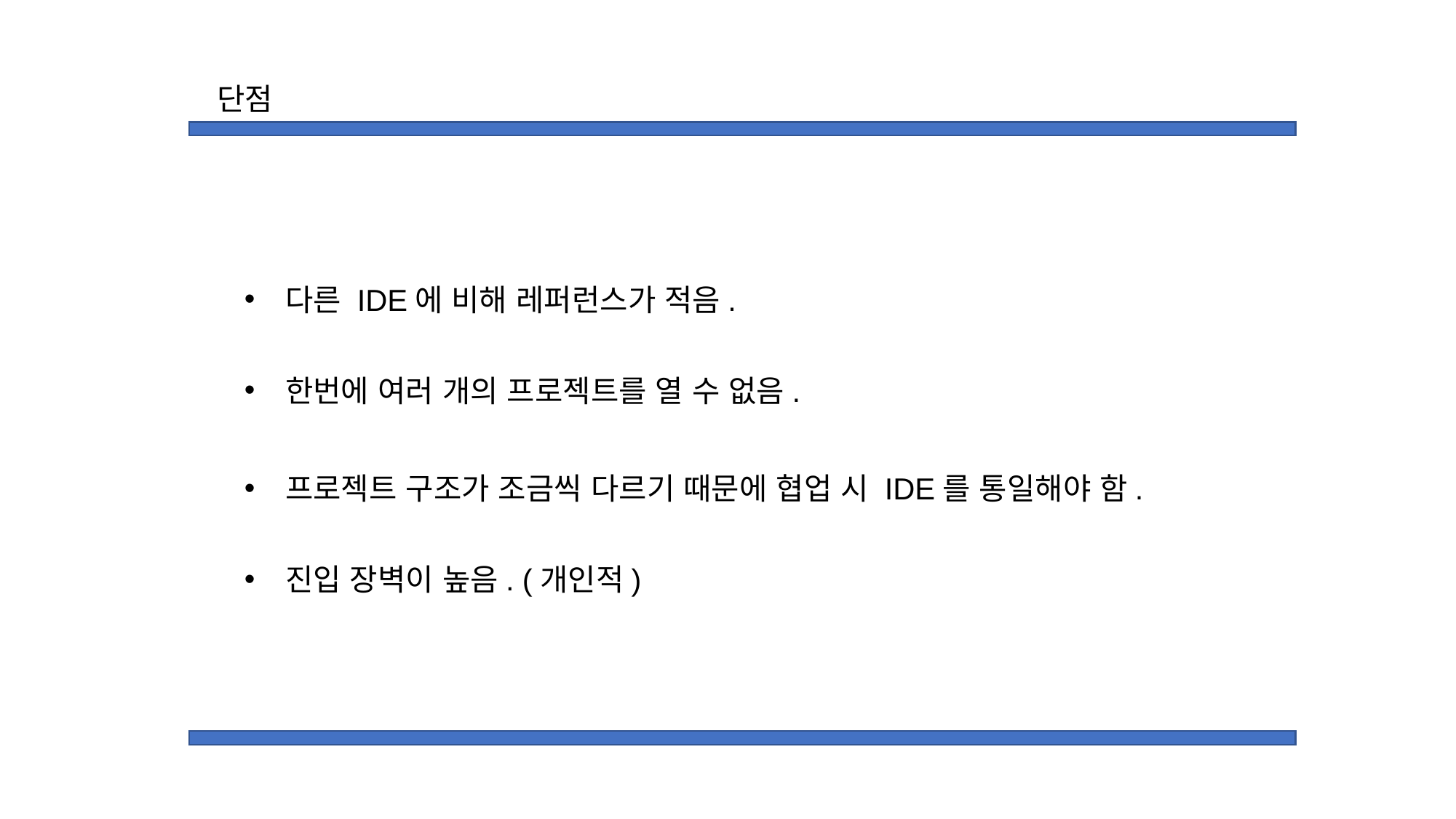

단점

다른 IDE에 비해 레퍼런스가 적음.
한번에 여러 개의 프로젝트를 열 수 없음.

프로젝트 구조가 조금씩 다르기 때문에 협업 시 IDE를 통일해야 함.
진입 장벽이 높음. (개인적)